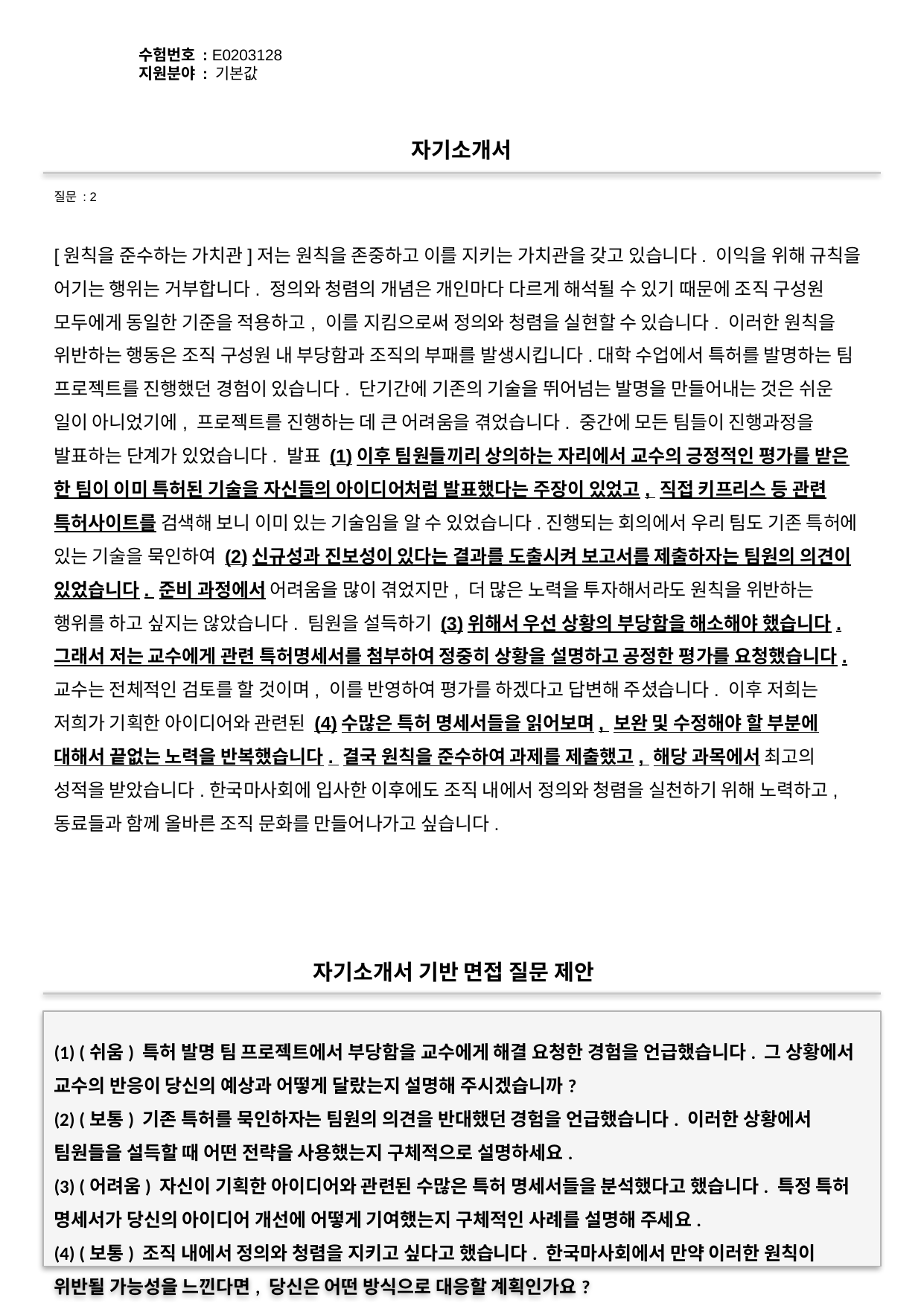

수험번호 : E0203128
지원분야 : 기본값
#

자기소개서

질문 : 2

[원칙을 준수하는 가치관]저는 원칙을 존중하고 이를 지키는 가치관을 갖고 있습니다. 이익을 위해 규칙을 어기는 행위는 거부합니다. 정의와 청렴의 개념은 개인마다 다르게 해석될 수 있기 때문에 조직 구성원 모두에게 동일한 기준을 적용하고, 이를 지킴으로써 정의와 청렴을 실현할 수 있습니다. 이러한 원칙을 위반하는 행동은 조직 구성원 내 부당함과 조직의 부패를 발생시킵니다.대학 수업에서 특허를 발명하는 팀 프로젝트를 진행했던 경험이 있습니다. 단기간에 기존의 기술을 뛰어넘는 발명을 만들어내는 것은 쉬운 일이 아니었기에, 프로젝트를 진행하는 데 큰 어려움을 겪었습니다. 중간에 모든 팀들이 진행과정을 발표하는 단계가 있었습니다. 발표 (1)이후 팀원들끼리 상의하는 자리에서 교수의 긍정적인 평가를 받은 한 팀이 이미 특허된 기술을 자신들의 아이디어처럼 발표했다는 주장이 있었고, 직접 키프리스 등 관련 특허사이트를 검색해 보니 이미 있는 기술임을 알 수 있었습니다.진행되는 회의에서 우리 팀도 기존 특허에 있는 기술을 묵인하여 (2)신규성과 진보성이 있다는 결과를 도출시켜 보고서를 제출하자는 팀원의 의견이 있었습니다. 준비 과정에서 어려움을 많이 겪었지만, 더 많은 노력을 투자해서라도 원칙을 위반하는 행위를 하고 싶지는 않았습니다. 팀원을 설득하기 (3)위해서 우선 상황의 부당함을 해소해야 했습니다. 그래서 저는 교수에게 관련 특허명세서를 첨부하여 정중히 상황을 설명하고 공정한 평가를 요청했습니다. 교수는 전체적인 검토를 할 것이며, 이를 반영하여 평가를 하겠다고 답변해 주셨습니다. 이후 저희는 저희가 기획한 아이디어와 관련된 (4)수많은 특허 명세서들을 읽어보며, 보완 및 수정해야 할 부분에 대해서 끝없는 노력을 반복했습니다. 결국 원칙을 준수하여 과제를 제출했고, 해당 과목에서 최고의 성적을 받았습니다.한국마사회에 입사한 이후에도 조직 내에서 정의와 청렴을 실천하기 위해 노력하고, 동료들과 함께 올바른 조직 문화를 만들어나가고 싶습니다.

자기소개서 기반 면접 질문 제안

(1) (쉬움) 특허 발명 팀 프로젝트에서 부당함을 교수에게 해결 요청한 경험을 언급했습니다. 그 상황에서 교수의 반응이 당신의 예상과 어떻게 달랐는지 설명해 주시겠습니까?
(2) (보통) 기존 특허를 묵인하자는 팀원의 의견을 반대했던 경험을 언급했습니다. 이러한 상황에서 팀원들을 설득할 때 어떤 전략을 사용했는지 구체적으로 설명하세요.
(3) (어려움) 자신이 기획한 아이디어와 관련된 수많은 특허 명세서들을 분석했다고 했습니다. 특정 특허 명세서가 당신의 아이디어 개선에 어떻게 기여했는지 구체적인 사례를 설명해 주세요.
(4) (보통) 조직 내에서 정의와 청렴을 지키고 싶다고 했습니다. 한국마사회에서 만약 이러한 원칙이 위반될 가능성을 느낀다면, 당신은 어떤 방식으로 대응할 계획인가요?